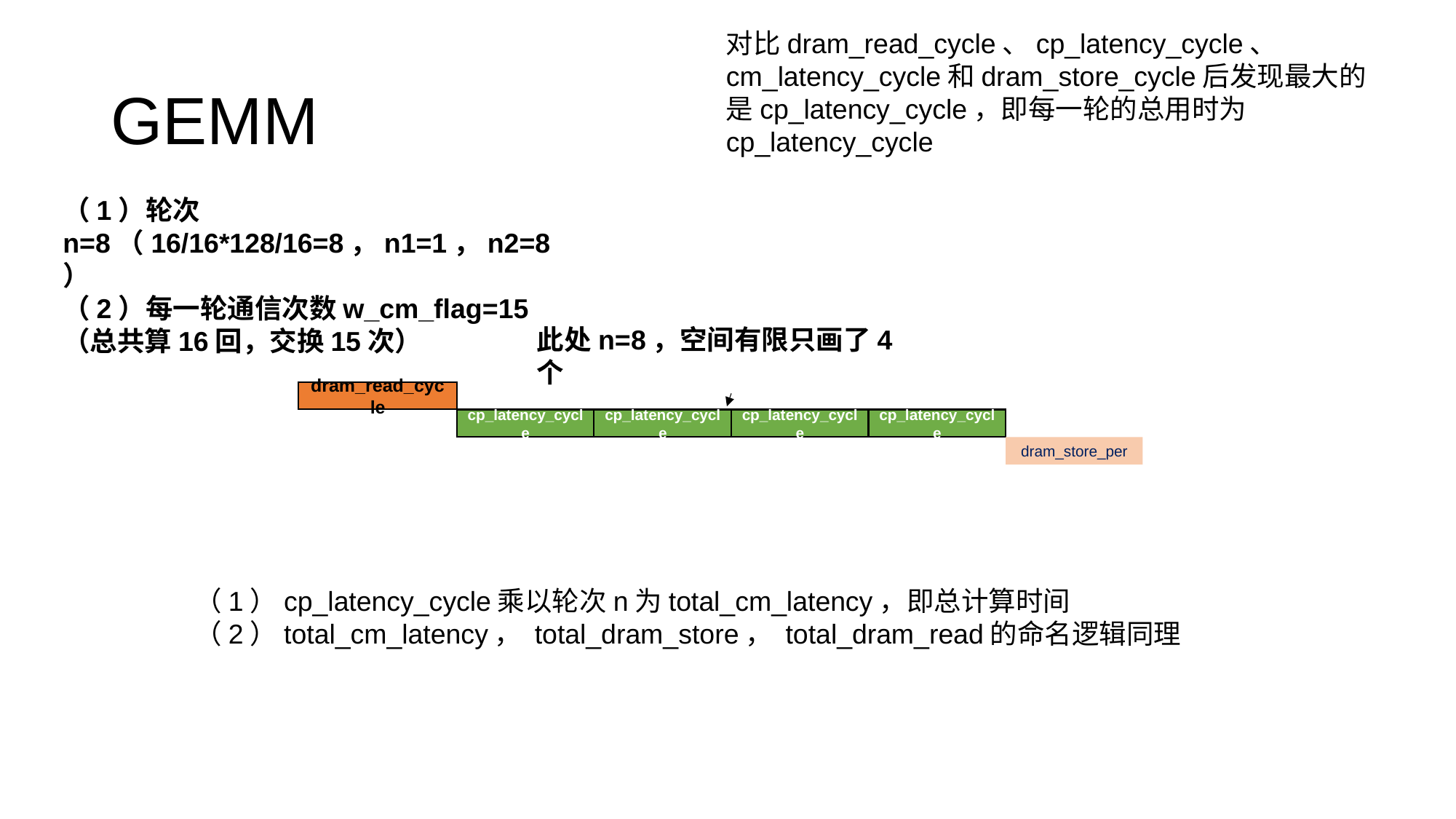

对比dram_read_cycle、cp_latency_cycle、 cm_latency_cycle和dram_store_cycle后发现最大的是cp_latency_cycle，即每一轮的总用时为cp_latency_cycle
# GEMM
（1）轮次n=8（16/16*128/16=8，n1=1，n2=8）
（2）每一轮通信次数w_cm_flag=15（总共算16回，交换15次）
此处n=8，空间有限只画了4个
dram_read_cycle
cp_latency_cycle
cp_latency_cycle
cp_latency_cycle
cp_latency_cycle
dram_store_per
（1）cp_latency_cycle乘以轮次n为total_cm_latency，即总计算时间
（2）total_cm_latency， total_dram_store， total_dram_read的命名逻辑同理